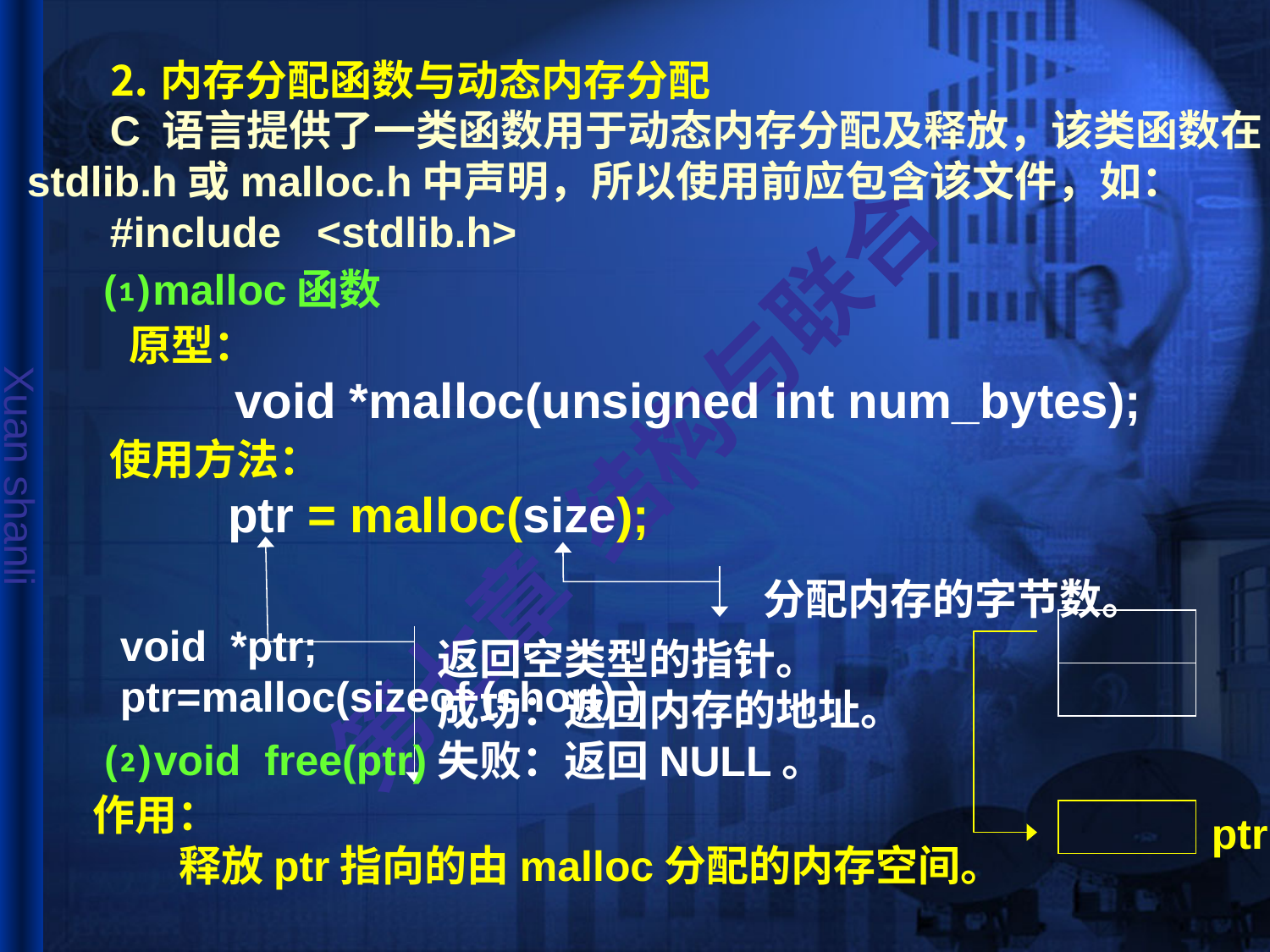

# ⒉内存分配函数与动态内存分配
       C 语言提供了一类函数用于动态内存分配及释放，该类函数在
stdlib.h或malloc.h中声明，所以使用前应包含该文件，如：
       #include   <stdlib.h>
⑴malloc函数
原型：
         void *malloc(unsigned int num_bytes);
使用方法：
          ptr = malloc(size);
分配内存的字节数。

void  *ptr;
ptr=malloc(sizeof (short) )
返回空类型的指针。
成功：返回内存的地址。
失败：返回NULL。

⑵void  free(ptr)
作用：
        释放ptr指向的由malloc分配的内存空间。

ptr